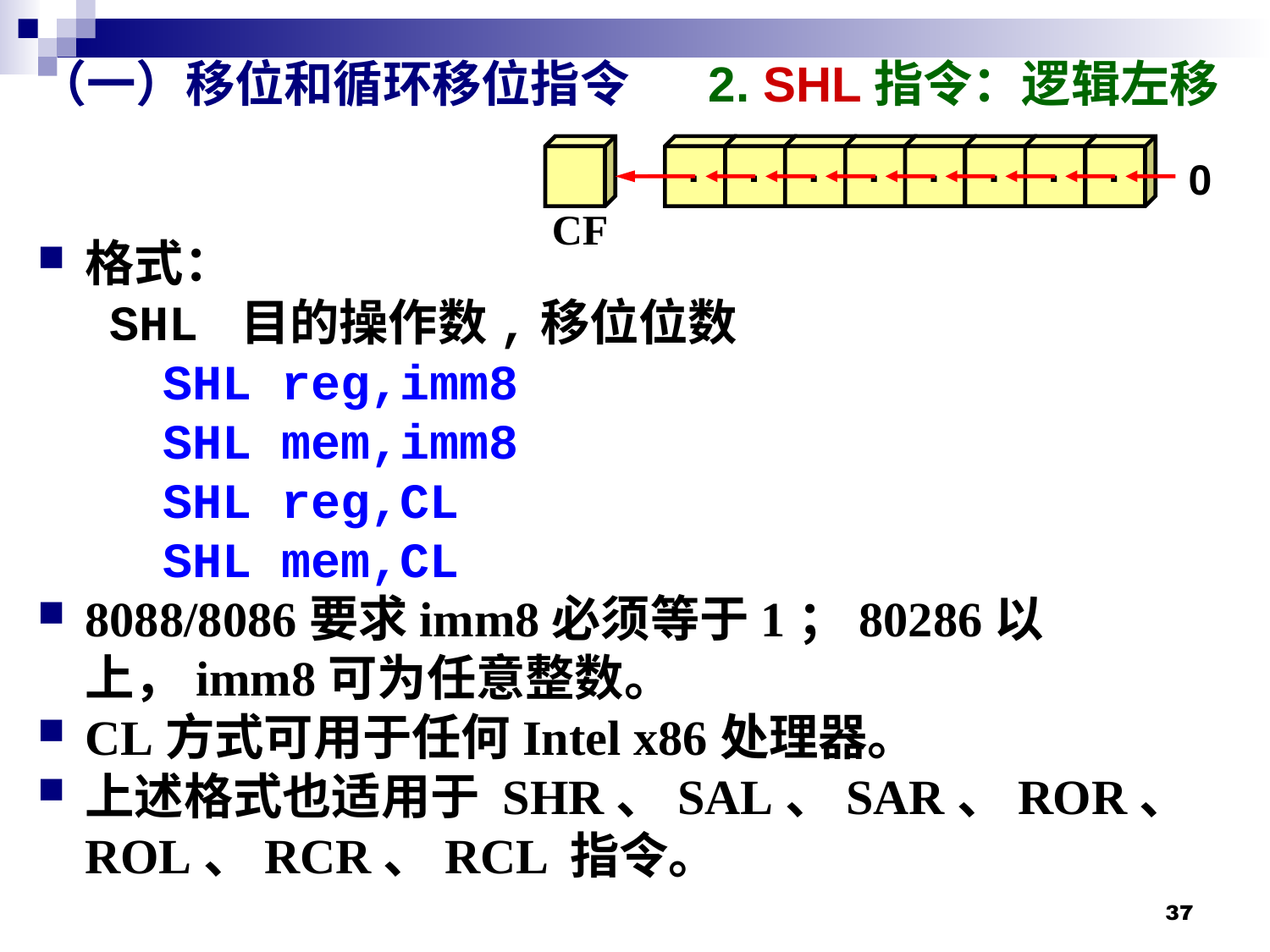

# （一）移位和循环移位指令      2. SHL指令：逻辑左移

·
·
·
·
·
·
·
·
0

CF
格式：
SHL 目的操作数,移位位数
	SHL reg,imm8
	SHL mem,imm8
	SHL reg,CL
	SHL mem,CL
8088/8086要求imm8必须等于1；80286以上，imm8可为任意整数。
CL方式可用于任何Intel x86处理器。
上述格式也适用于 SHR、SAL、SAR、ROR、ROL、RCR、RCL 指令。
37